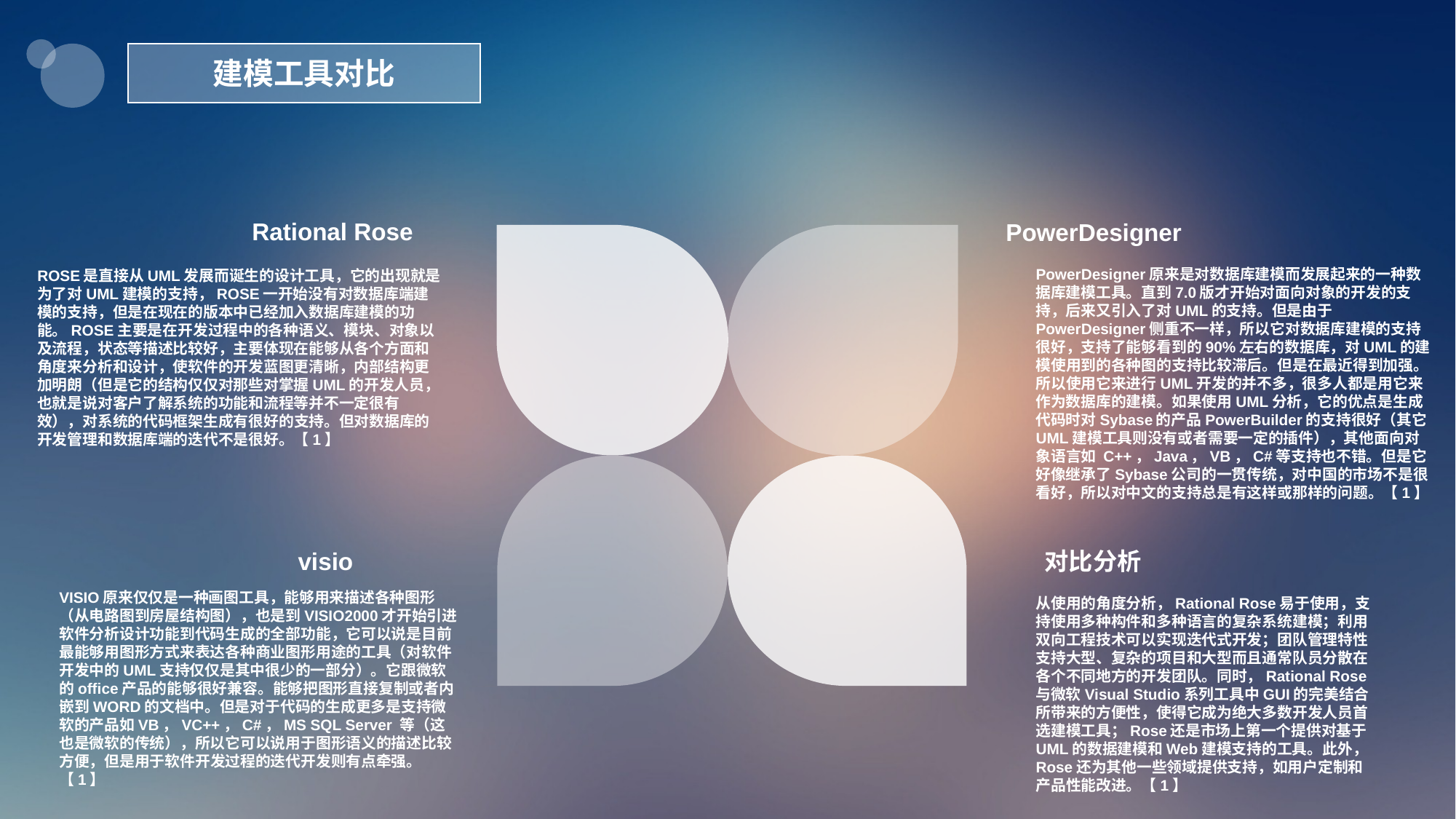

建模工具对比
Rational Rose
PowerDesigner

PowerDesigner原来是对数据库建模而发展起来的一种数据库建模工具。直到7.0版才开始对面向对象的开发的支持，后来又引入了对UML的支持。但是由于PowerDesigner侧重不一样，所以它对数据库建模的支持很好，支持了能够看到的90%左右的数据库，对UML的建模使用到的各种图的支持比较滞后。但是在最近得到加强。所以使用它来进行UML开发的并不多，很多人都是用它来作为数据库的建模。如果使用UML分析，它的优点是生成代码时对Sybase的产品PowerBuilder的支持很好（其它UML建模工具则没有或者需要一定的插件），其他面向对象语言如 C++，Java，VB，C#等支持也不错。但是它好像继承了Sybase公司的一贯传统，对中国的市场不是很看好，所以对中文的支持总是有这样或那样的问题。【1】
ROSE是直接从UML发展而诞生的设计工具，它的出现就是为了对UML建模的支持，ROSE一开始没有对数据库端建模的支持，但是在现在的版本中已经加入数据库建模的功能。ROSE主要是在开发过程中的各种语义、模块、对象以及流程，状态等描述比较好，主要体现在能够从各个方面和角度来分析和设计，使软件的开发蓝图更清晰，内部结构更加明朗（但是它的结构仅仅对那些对掌握UML的开发人员，也就是说对客户了解系统的功能和流程等并不一定很有效），对系统的代码框架生成有很好的支持。但对数据库的开发管理和数据库端的迭代不是很好。【1】

visio
对比分析
VISIO原来仅仅是一种画图工具，能够用来描述各种图形（从电路图到房屋结构图），也是到VISIO2000才开始引进软件分析设计功能到代码生成的全部功能，它可以说是目前最能够用图形方式来表达各种商业图形用途的工具（对软件开发中的UML支持仅仅是其中很少的一部分）。它跟微软的office产品的能够很好兼容。能够把图形直接复制或者内嵌到WORD的文档中。但是对于代码的生成更多是支持微软的产品如VB，VC++，C#，MS SQL Server 等（这也是微软的传统），所以它可以说用于图形语义的描述比较方便，但是用于软件开发过程的迭代开发则有点牵强。【1】
从使用的角度分析，Rational Rose易于使用，支持使用多种构件和多种语言的复杂系统建模；利用双向工程技术可以实现迭代式开发；团队管理特性支持大型、复杂的项目和大型而且通常队员分散在各个不同地方的开发团队。同时，Rational Rose与微软Visual Studio系列工具中GUI的完美结合所带来的方便性，使得它成为绝大多数开发人员首选建模工具；Rose还是市场上第一个提供对基于UML的数据建模和Web建模支持的工具。此外，Rose还为其他一些领域提供支持，如用户定制和产品性能改进。【1】